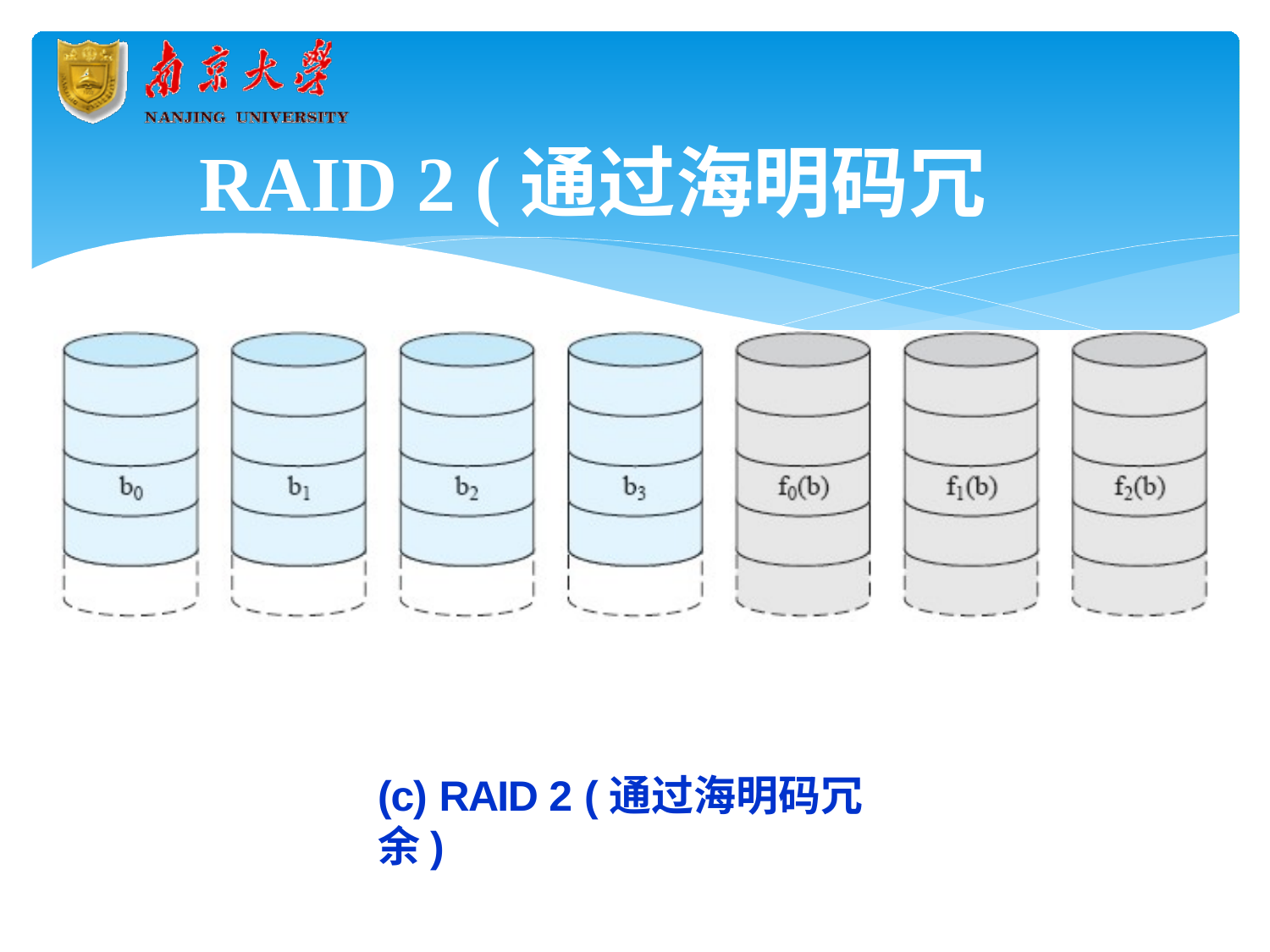

# RAID 2 (通过海明码冗余)

(c) RAID 2 (通过海明码冗余)